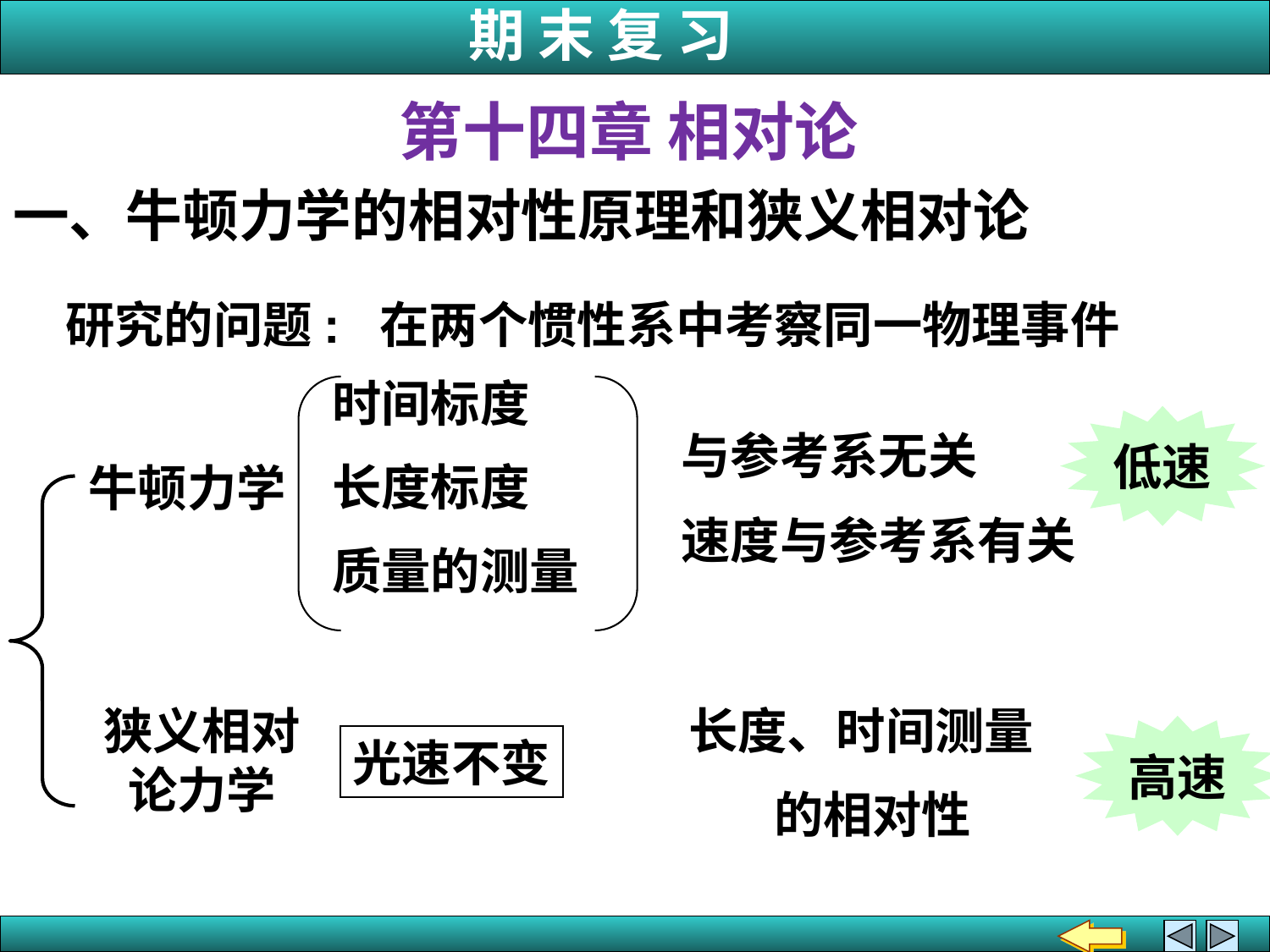

第十四章 相对论
一、牛顿力学的相对性原理和狭义相对论
 研究的问题:  在两个惯性系中考察同一物理事件
时间标度
长度标度
质量的测量

低速
与参考系无关
牛顿力学

速度与参考系有关
狭义相对论力学

光速不变

长度、时间测量
 的相对性
高速